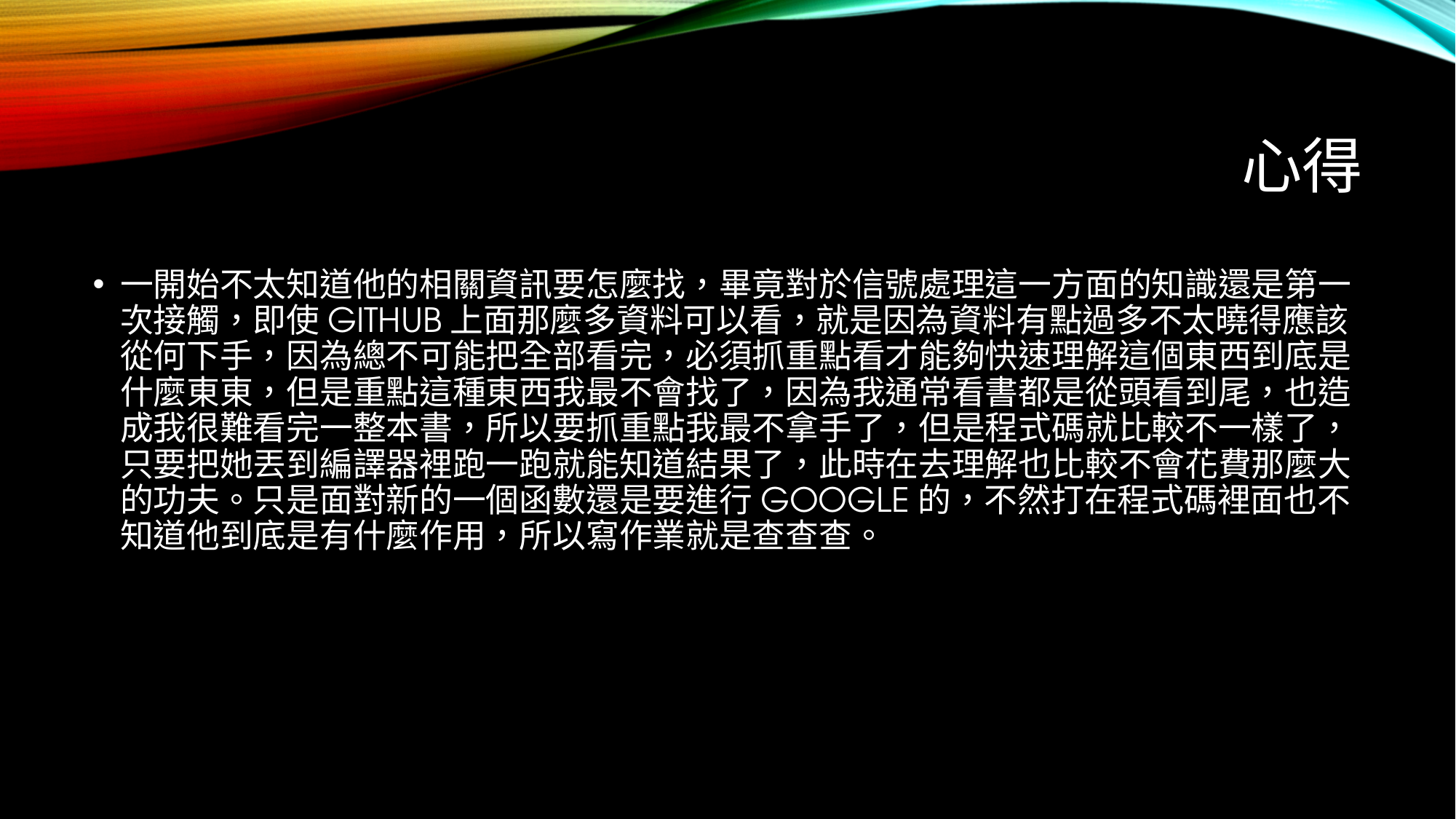

# 心得
一開始不太知道他的相關資訊要怎麼找，畢竟對於信號處理這一方面的知識還是第一次接觸，即使GITHUB上面那麼多資料可以看，就是因為資料有點過多不太曉得應該從何下手，因為總不可能把全部看完，必須抓重點看才能夠快速理解這個東西到底是什麼東東，但是重點這種東西我最不會找了，因為我通常看書都是從頭看到尾，也造成我很難看完一整本書，所以要抓重點我最不拿手了，但是程式碼就比較不一樣了，只要把她丟到編譯器裡跑一跑就能知道結果了，此時在去理解也比較不會花費那麼大的功夫。只是面對新的一個函數還是要進行GOOGLE的，不然打在程式碼裡面也不知道他到底是有什麼作用，所以寫作業就是查查查。